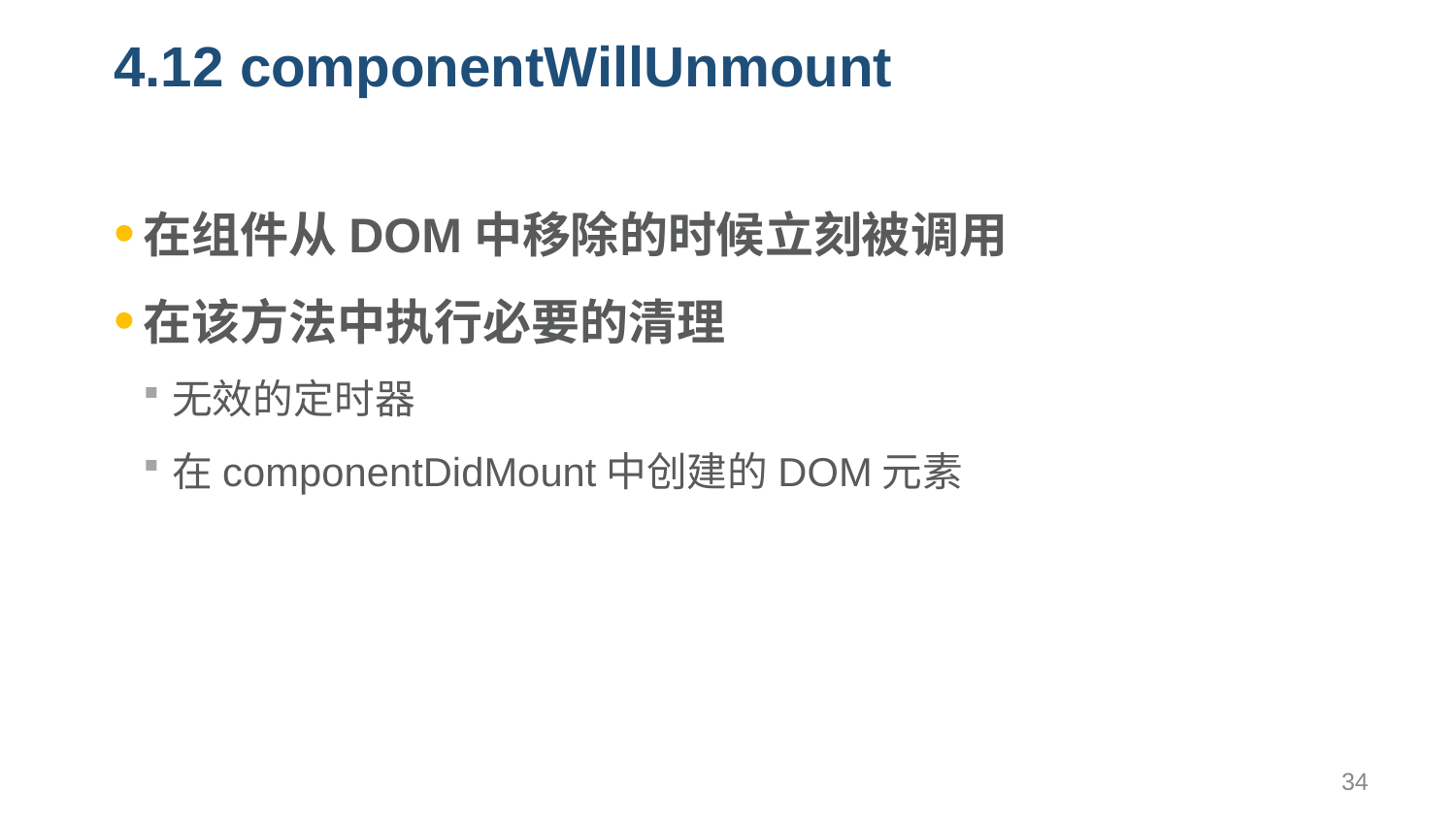

# 4.12 componentWillUnmount
在组件从DOM中移除的时候立刻被调用
在该方法中执行必要的清理
无效的定时器
在componentDidMount中创建的DOM元素
34